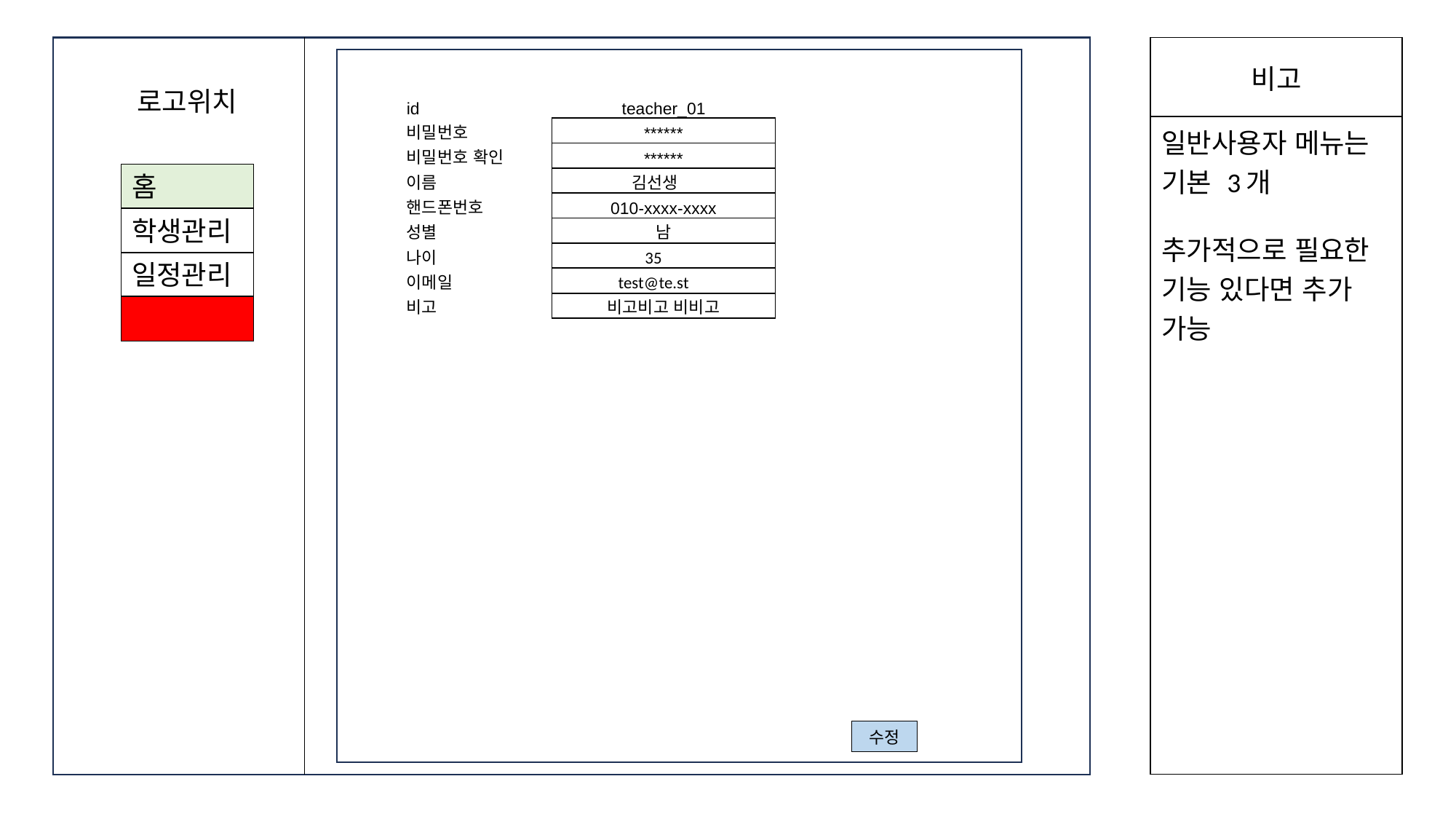

| 비고 |
| --- |
| 일반사용자 메뉴는 기본 3개 추가적으로 필요한 기능 있다면 추가 가능 |

로고위치
| id | teacher\_01 |
| --- | --- |
| 비밀번호 | \*\*\*\*\*\* |
| 비밀번호 확인 | \*\*\*\*\*\* |
| 이름 | 김선생 |
| 핸드폰번호 | 010-xxxx-xxxx |
| 성별 | 남 |
| 나이 | 35 |
| 이메일 | test@te.st |
| 비고 | 비고비고 비비고 |
홈
학생관리
일정관리
로그인 사용자
A 선생님

정보변경
수정
취소